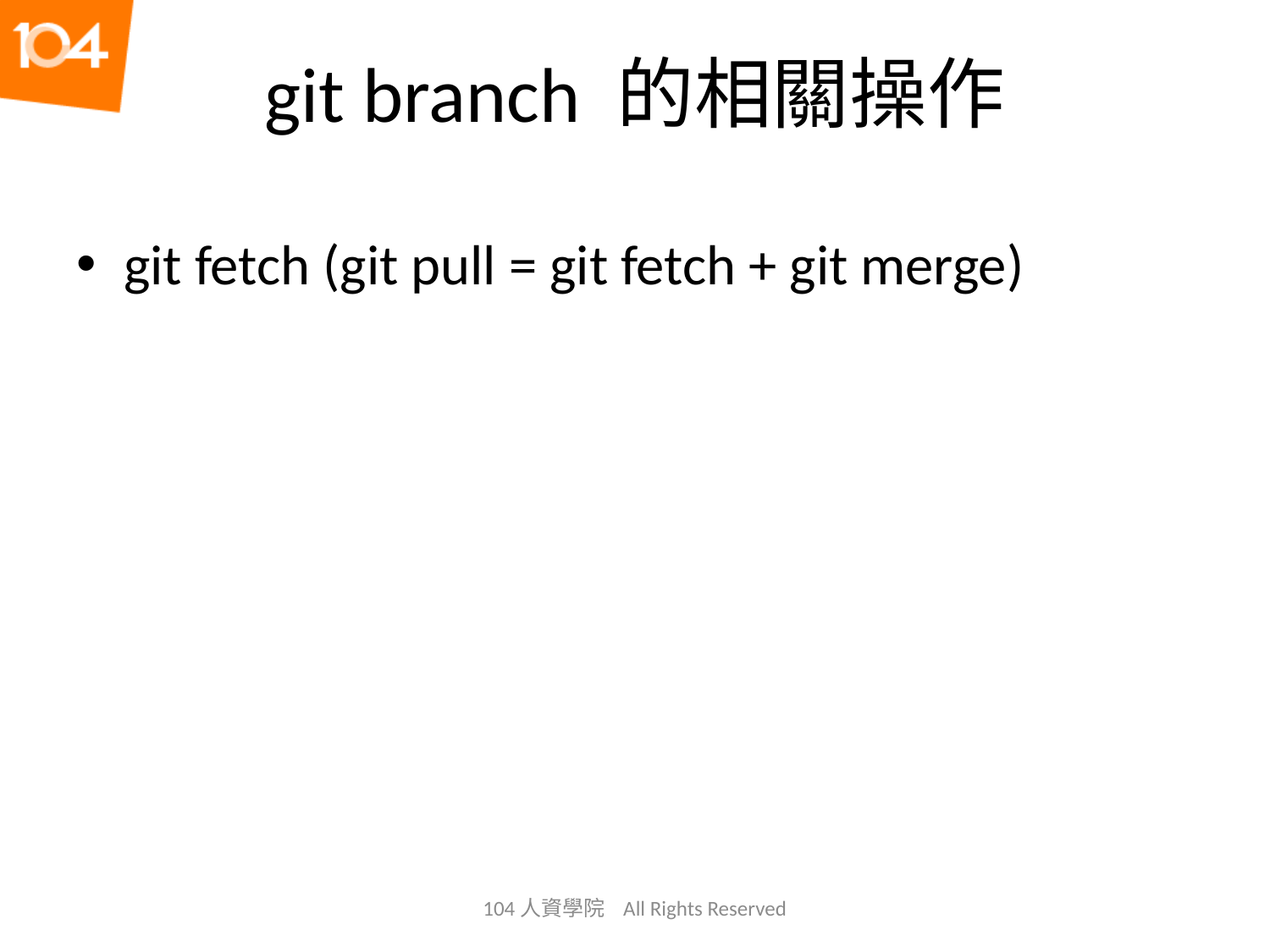

# git branch 的相關操作
git fetch (git pull = git fetch + git merge)

104人資學院  All Rights Reserved